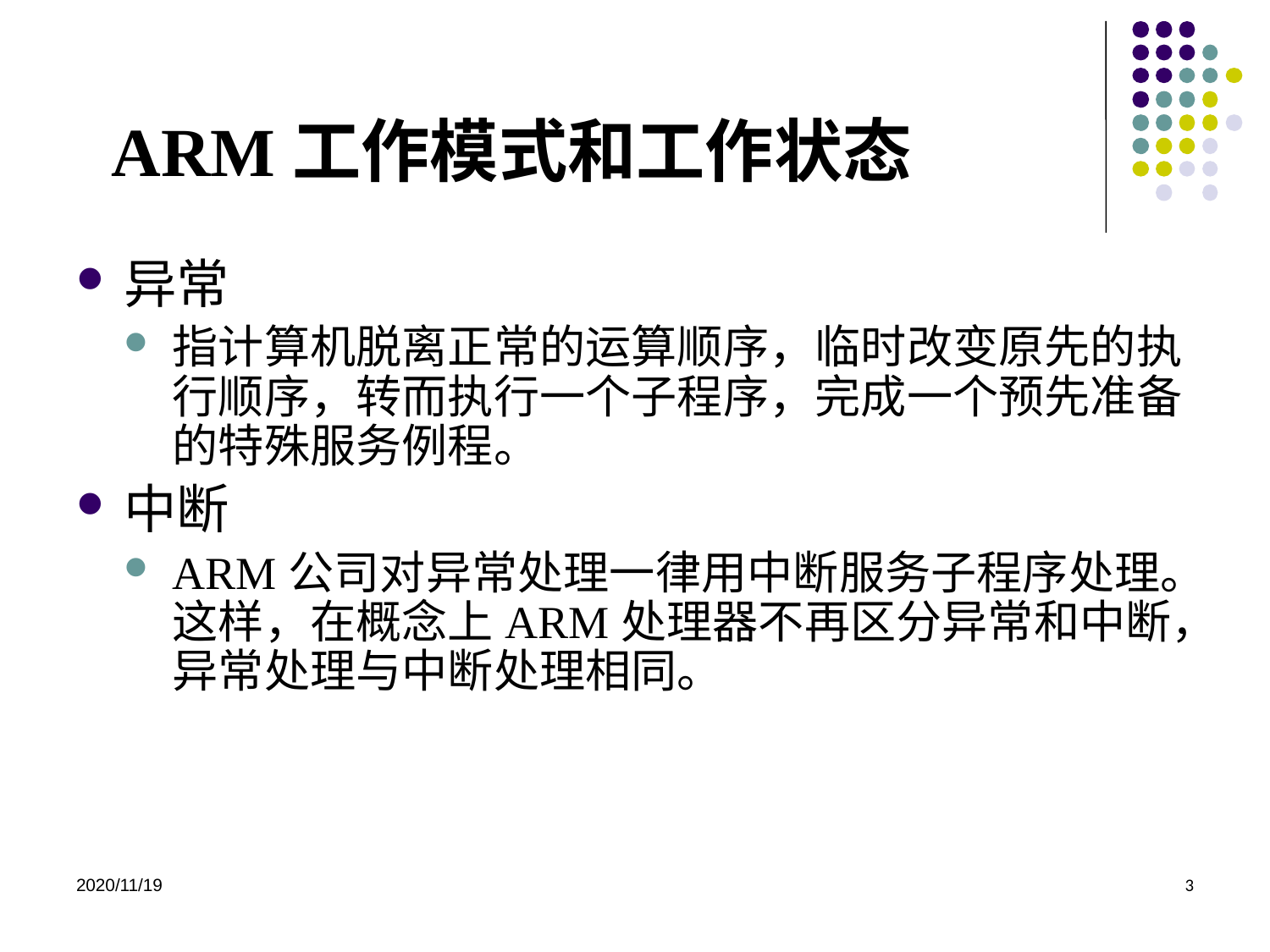

# ARM工作模式和工作状态
异常
指计算机脱离正常的运算顺序，临时改变原先的执行顺序，转而执行一个子程序，完成一个预先准备的特殊服务例程。
中断
ARM公司对异常处理一律用中断服务子程序处理。这样，在概念上ARM处理器不再区分异常和中断，异常处理与中断处理相同。
2020/11/19
3